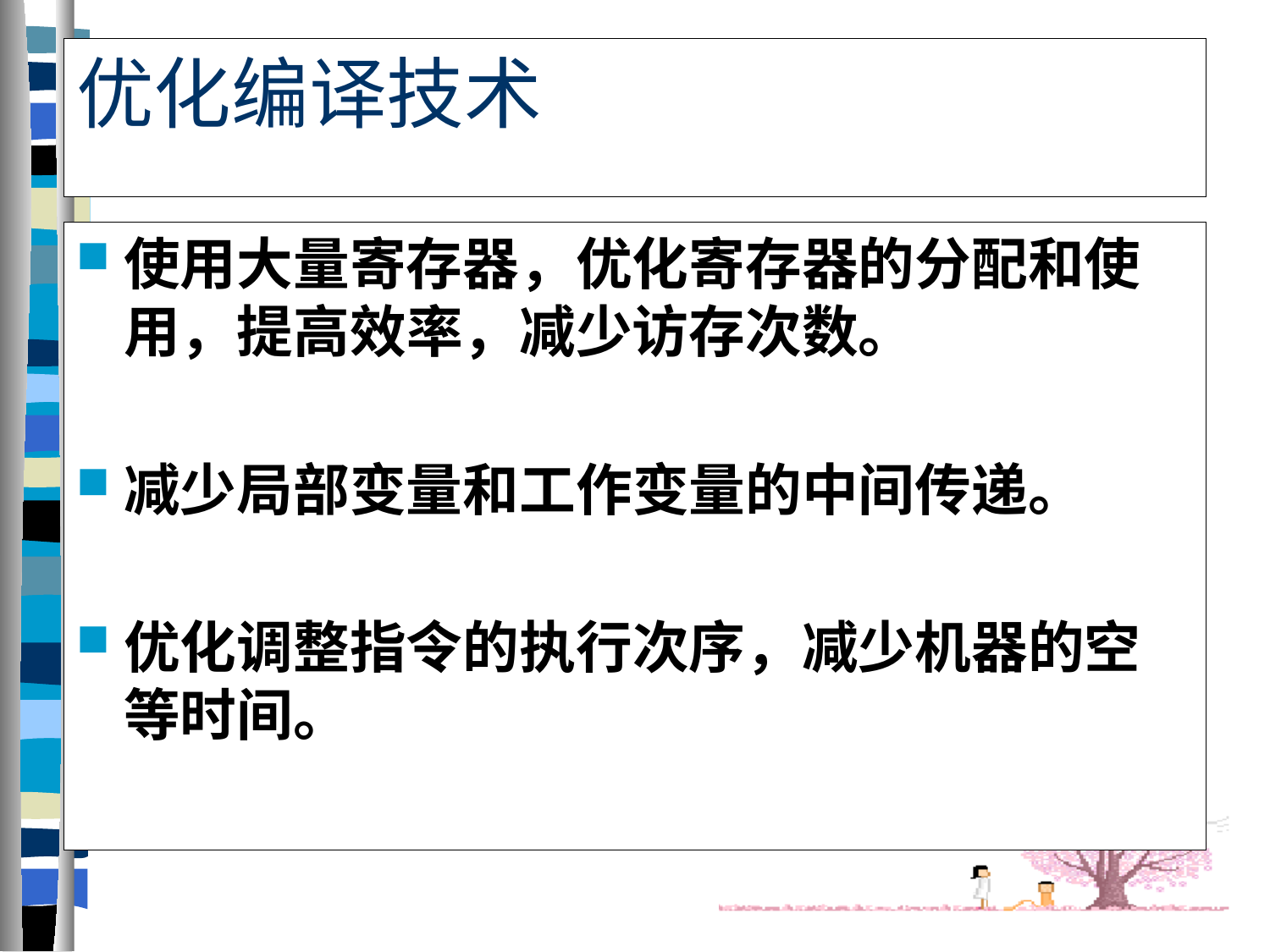

# 优化编译技术
使用大量寄存器，优化寄存器的分配和使用，提高效率，减少访存次数。

减少局部变量和工作变量的中间传递。

优化调整指令的执行次序，减少机器的空等时间。